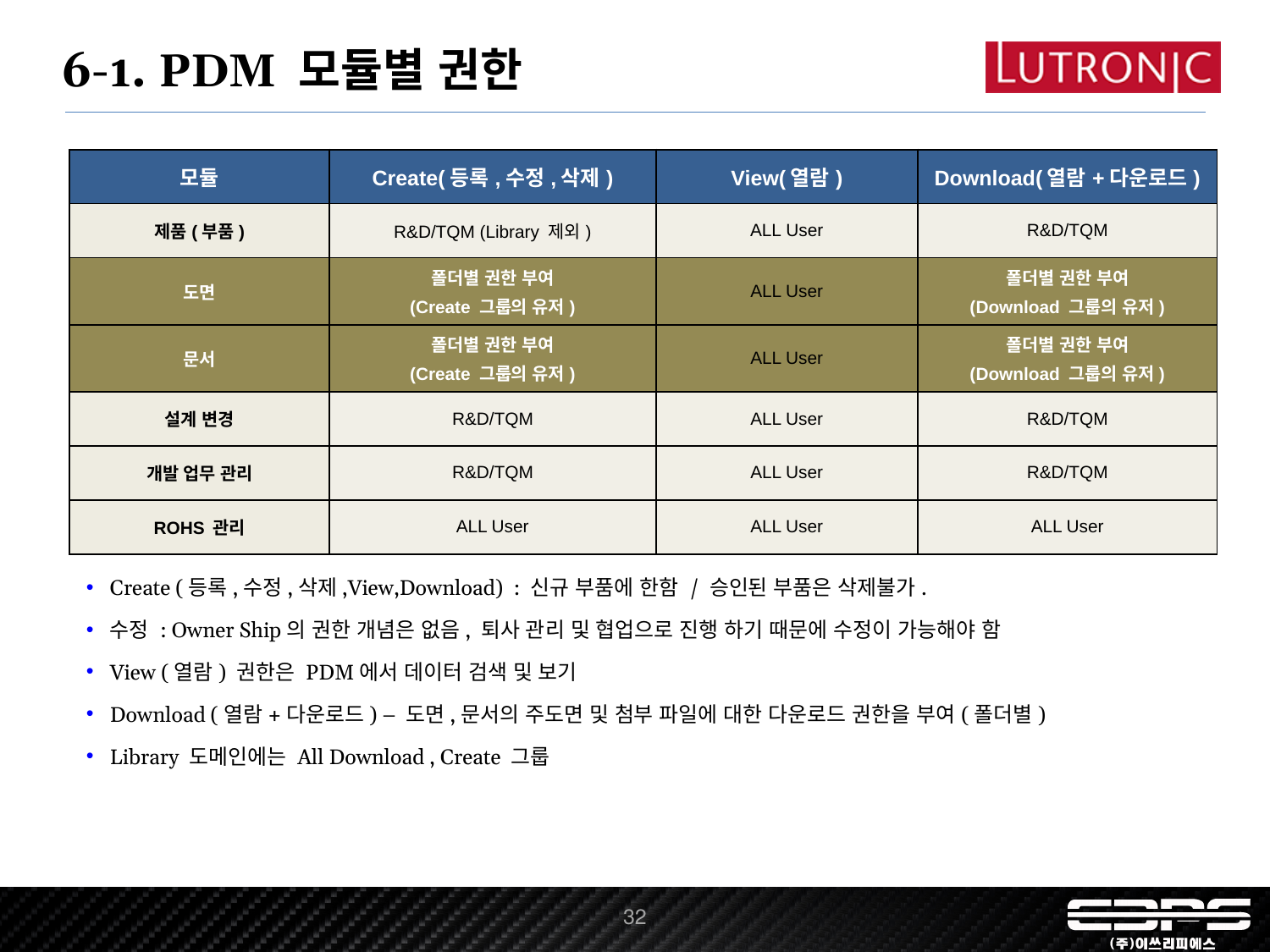

6-1. PDM 모듈별 권한
| 모듈 | Create(등록,수정,삭제) | View(열람) | Download(열람+다운로드) |
| --- | --- | --- | --- |
| 제품(부품) | R&D/TQM (Library 제외) | ALL User | R&D/TQM |
| 도면 | 폴더별 권한 부여 (Create 그룹의 유저) | ALL User | 폴더별 권한 부여 (Download 그룹의 유저) |
| 문서 | 폴더별 권한 부여 (Create 그룹의 유저) | ALL User | 폴더별 권한 부여 (Download 그룹의 유저) |
| 설계 변경 | R&D/TQM | ALL User | R&D/TQM |
| 개발 업무 관리 | R&D/TQM | ALL User | R&D/TQM |
| ROHS 관리 | ALL User | ALL User | ALL User |
Create (등록,수정,삭제,View,Download)  : 신규 부품에 한함 / 승인된 부품은 삭제불가.
수정 : Owner Ship의 권한 개념은 없음, 퇴사 관리 및 협업으로 진행 하기 때문에 수정이 가능해야 함
View (열람) 권한은 PDM에서 데이터 검색 및 보기
Download (열람+다운로드) – 도면,문서의 주도면 및 첨부 파일에 대한 다운로드 권한을 부여(폴더별)
Library 도메인에는 All Download , Create 그룹